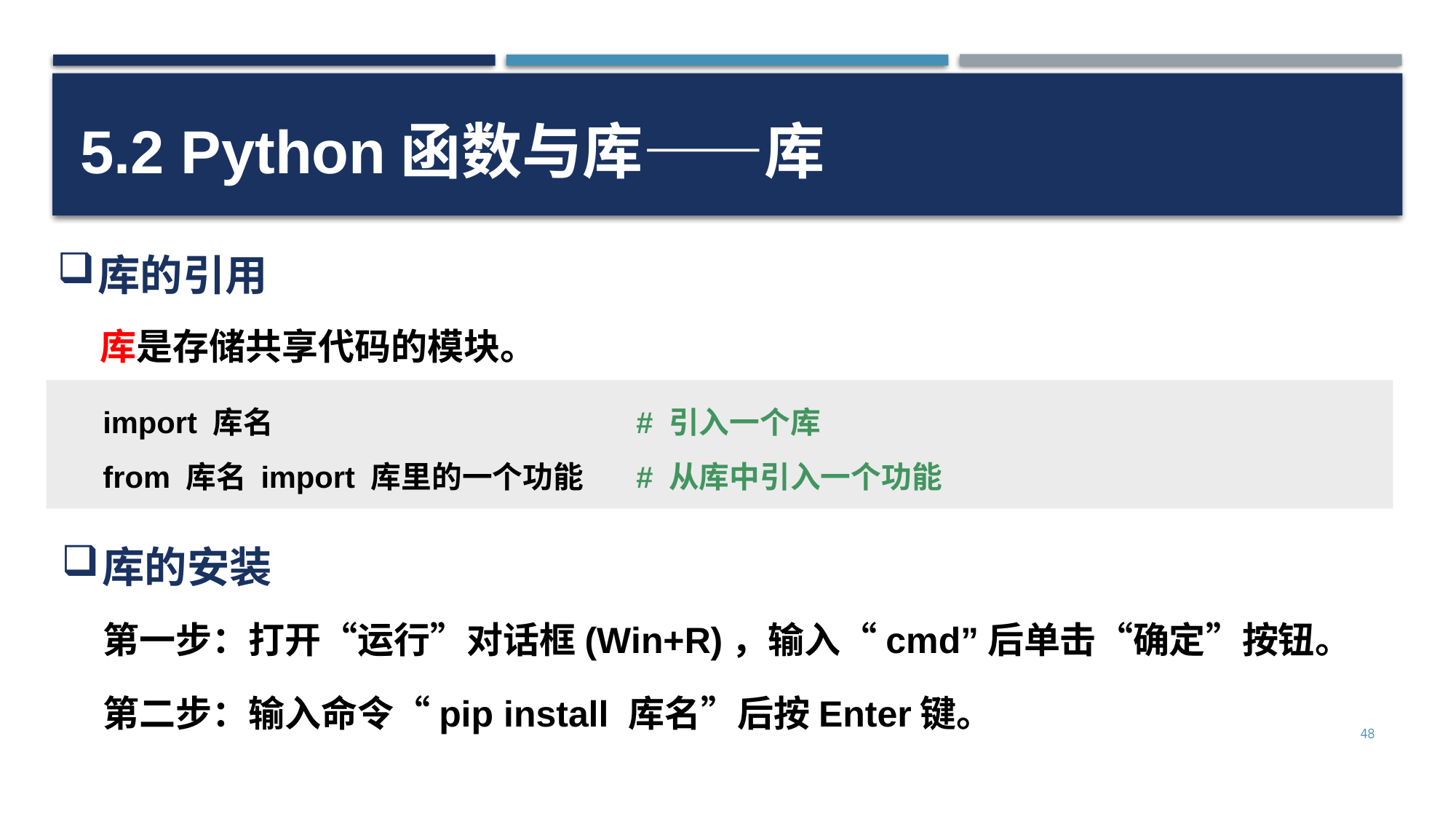

5.2 Python函数与库——库
库的引用
库是存储共享代码的模块。
import 库名
from 库名 import 库里的一个功能

# 引入一个库
# 从库中引入一个功能
库的安装
第一步：打开“运行”对话框(Win+R)，输入“cmd”后单击“确定”按钮。
第二步：输入命令“pip install 库名”后按Enter键。
48